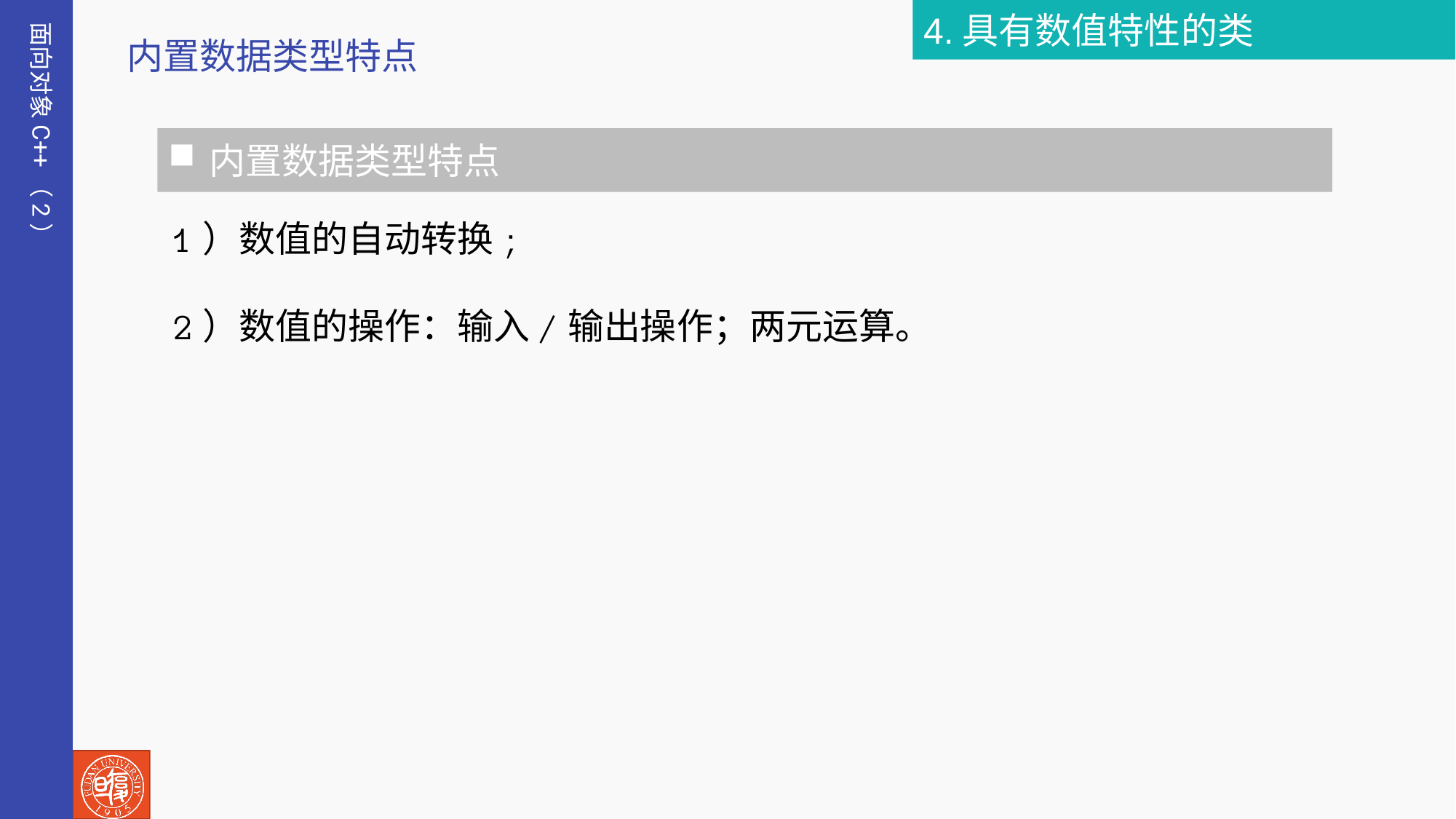

4.具有数值特性的类
面向对象C++（2）
内置数据类型特点
内置数据类型特点
1）数值的自动转换;

2）数值的操作：输入/输出操作；两元运算。